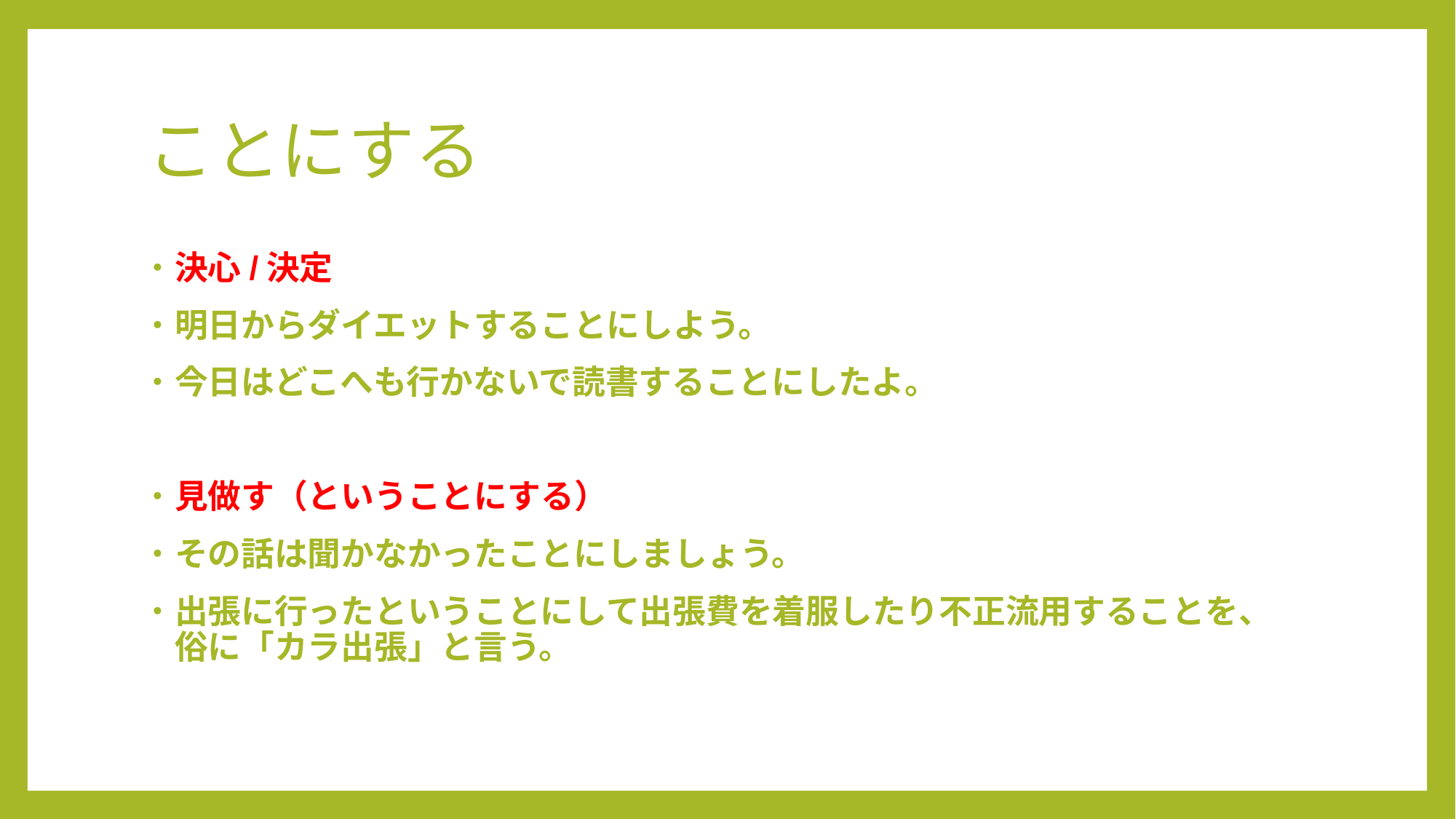

# ことにする
決心/決定
明日からダイエットすることにしよう。
今日はどこへも行かないで読書することにしたよ。

見做す（ということにする）
その話は聞かなかったことにしましょう。
出張に行ったということにして出張費を着服したり不正流用することを、俗に「カラ出張」と言う。